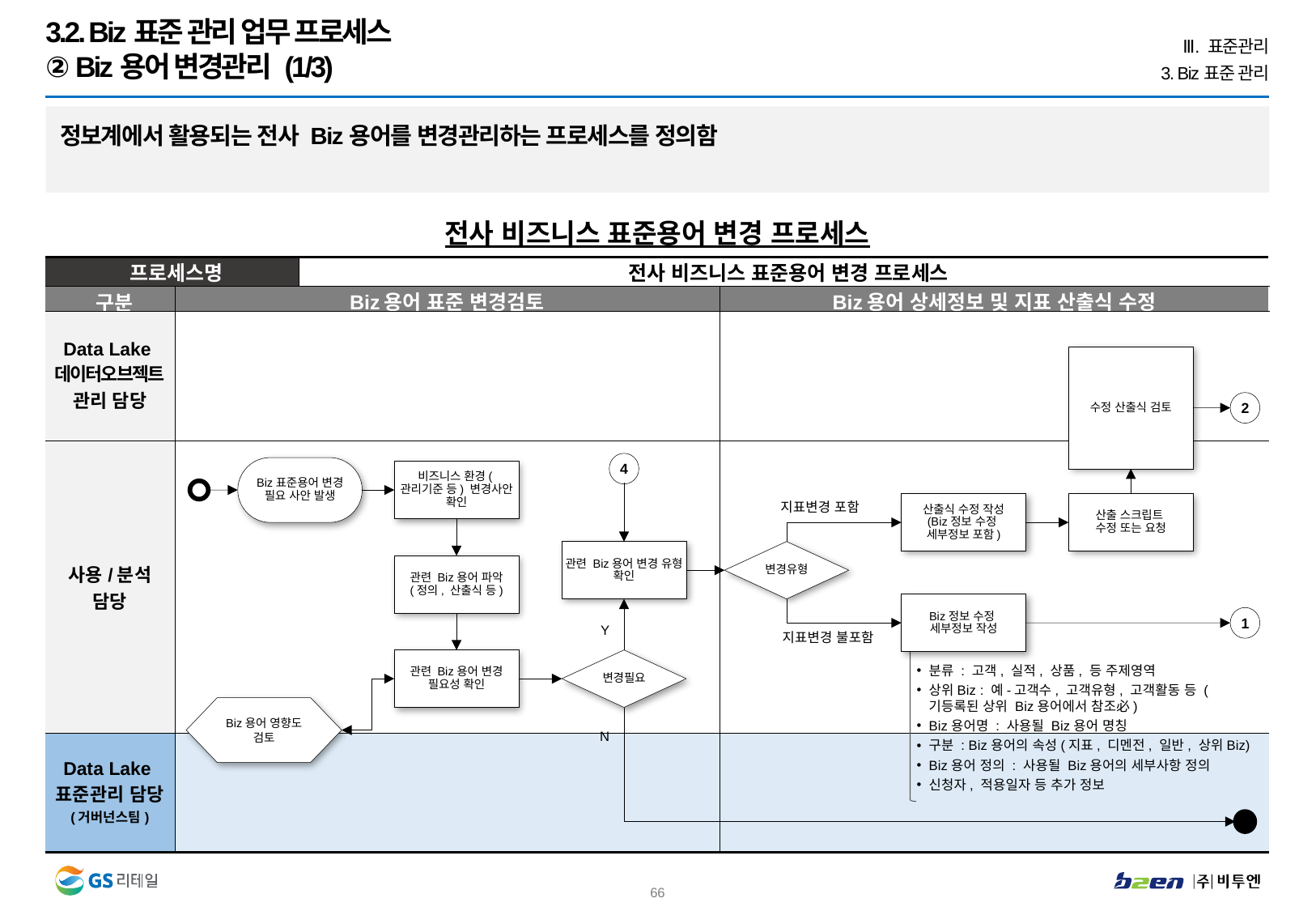

3.2. Biz표준 관리 업무 프로세스
② Biz용어 변경관리 (1/3)
Ⅲ. 표준관리
3. Biz표준 관리
정보계에서 활용되는 전사 Biz용어를 변경관리하는 프로세스를 정의함
전사 비즈니스 표준용어 변경 프로세스
| 프로세스명 |  | 전사 비즈니스 표준용어 변경 프로세스 |  |
| --- | --- | --- | --- |
| 구분 | Biz용어 표준 변경검토 |  | Biz용어 상세정보 및 지표 산출식 수정 |
| Data Lake 데이터오브젝트 관리 담당 |  |  |  |
| 사용/분석 담당 |  |  |  |
| Data Lake 표준관리 담당 (거버넌스팀) |  |  |  |
수정 산출식 검토
2
4
Biz표준용어 변경 필요 사안 발생
비즈니스 환경(관리기준 등) 변경사안 확인

지표변경 포함
산출식 수정 작성
(Biz정보 수정
세부정보 포함)
산출 스크립트
수정 또는 요청
관련 Biz용어 변경 유형 확인
변경유형
관련 Biz용어 파악
(정의, 산출식 등)
Biz정보 수정
세부정보 작성
1
Y
지표변경 불포함

관련 Biz용어 변경 필요성 확인
변경필요
분류 : 고객, 실적, 상품, 등 주제영역
상위Biz : 예-고객수, 고객유형, 고객활동 등 (기등록된 상위 Biz용어에서 참조必)
Biz용어명 : 사용될 Biz용어 명칭
구분 : Biz용어의 속성(지표, 디멘전, 일반, 상위Biz)
Biz용어 정의 : 사용될 Biz용어의 세부사항 정의
신청자, 적용일자 등 추가 정보
Biz용어 영향도 검토
N

66